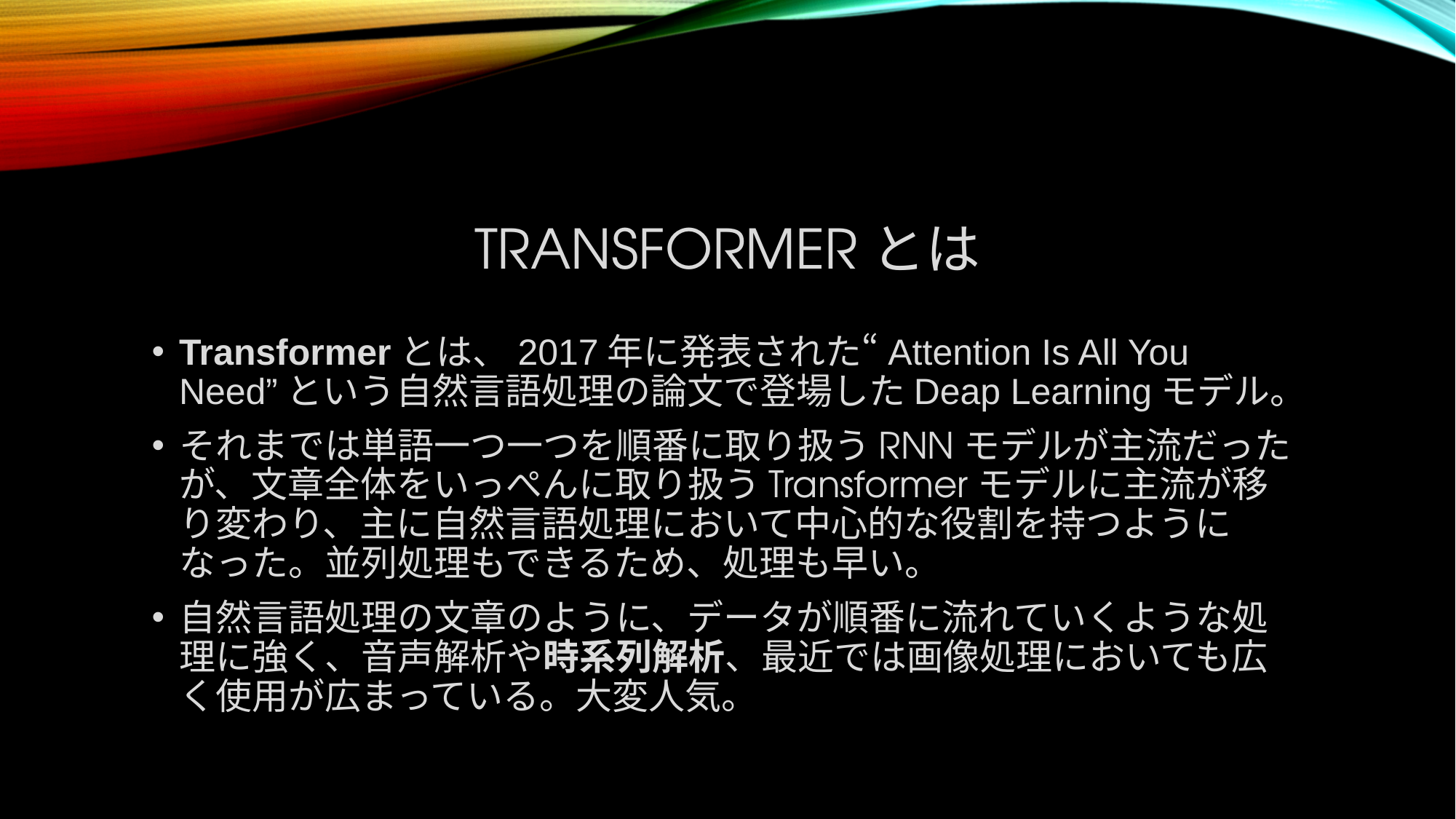

# Transformerとは
Transformerとは、2017年に発表された“Attention Is All You Need”という自然言語処理の論文で登場したDeap Learningモデル。
それまでは単語一つ一つを順番に取り扱うRNNモデルが主流だったが、文章全体をいっぺんに取り扱うTransformerモデルに主流が移り変わり、主に自然言語処理において中心的な役割を持つようになった。並列処理もできるため、処理も早い。
自然言語処理の文章のように、データが順番に流れていくような処理に強く、音声解析や時系列解析、最近では画像処理においても広く使用が広まっている。大変人気。